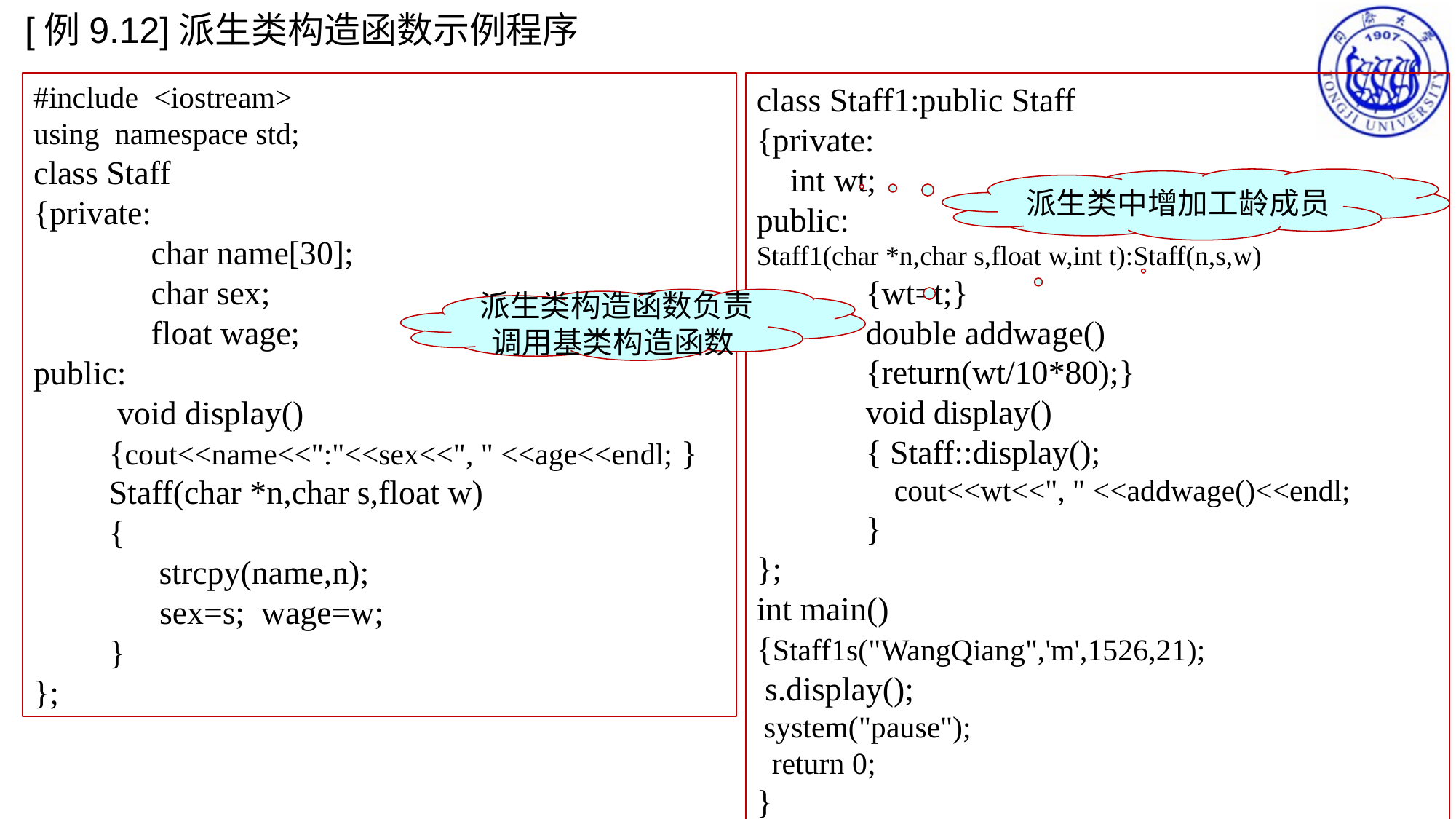

[例9.12]派生类构造函数示例程序
#include  <iostream>
using  namespace std;
class Staff
{private:
	 char name[30];
	 char sex;
	 float wage;
public:
          void display()
         {cout<<name<<":"<<sex<<", " <<age<<endl; }
         Staff(char *n,char s,float w)
         {
               strcpy(name,n);
	  sex=s;  wage=w;
         }
};
class Staff1:public Staff
{private:
    int wt;
public:
Staff1(char *n,char s,float w,int t):Staff(n,s,w)
	{wt=t;}
	double addwage()
	{return(wt/10*80);}
	void display()
	{ Staff::display();
                  cout<<wt<<", " <<addwage()<<endl;
	}
};
int main()
{Staff1s("WangQiang",'m',1526,21);
 s.display();
 system("pause");
  return 0;
}
派生类中增加工龄成员
派生类构造函数负责调用基类构造函数